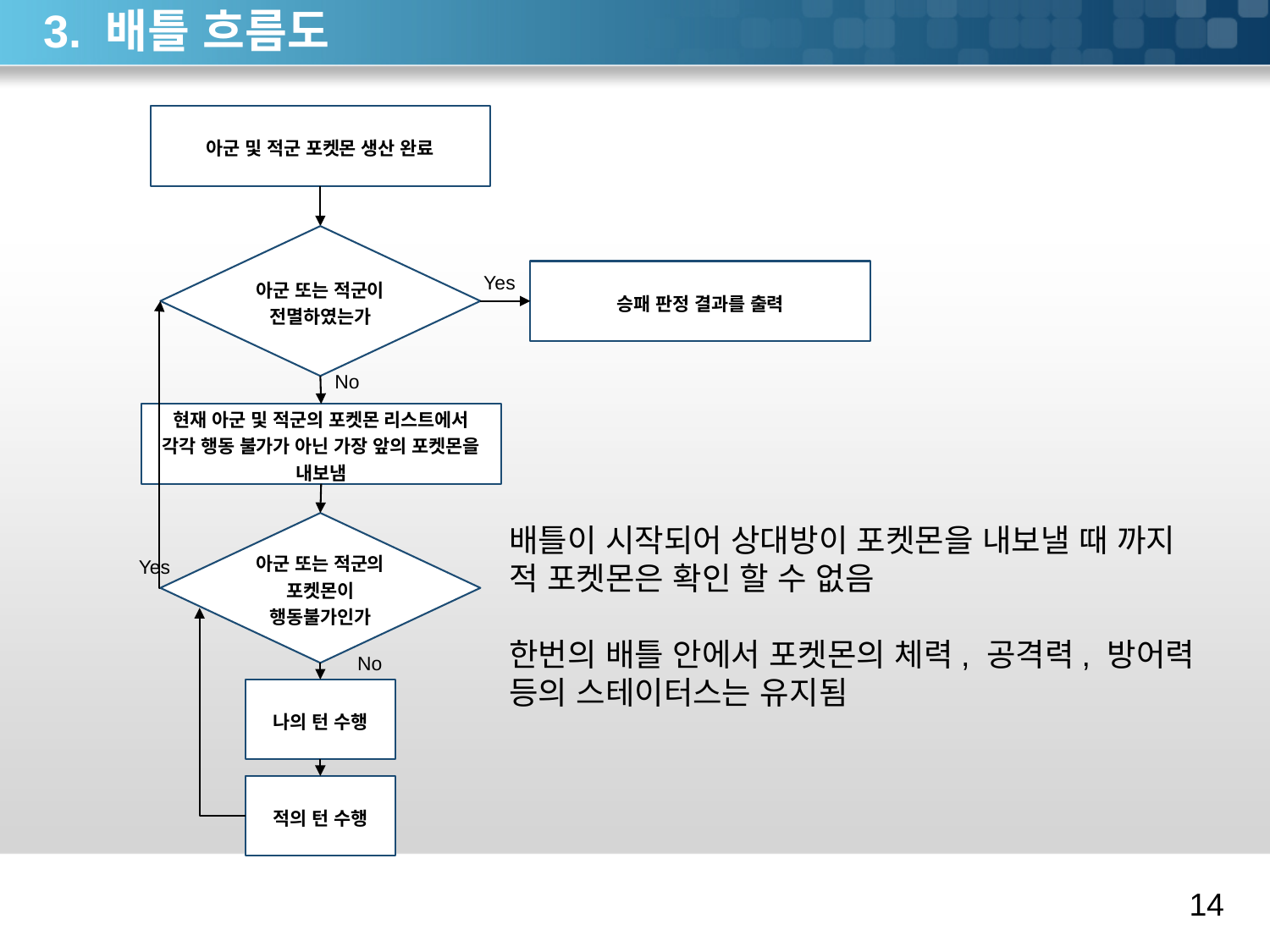

# 3. 배틀 흐름도
아군 및 적군 포켓몬 생산 완료
아군 또는 적군이 전멸하였는가
승패 판정 결과를 출력
Yes
No
현재 아군 및 적군의 포켓몬 리스트에서
각각 행동 불가가 아닌 가장 앞의 포켓몬을 내보냄
아군 또는 적군의 포켓몬이 행동불가인가
배틀이 시작되어 상대방이 포켓몬을 내보낼 때 까지
적 포켓몬은 확인 할 수 없음

한번의 배틀 안에서 포켓몬의 체력, 공격력, 방어력 등의 스테이터스는 유지됨
Yes
No
나의 턴 수행
적의 턴 수행